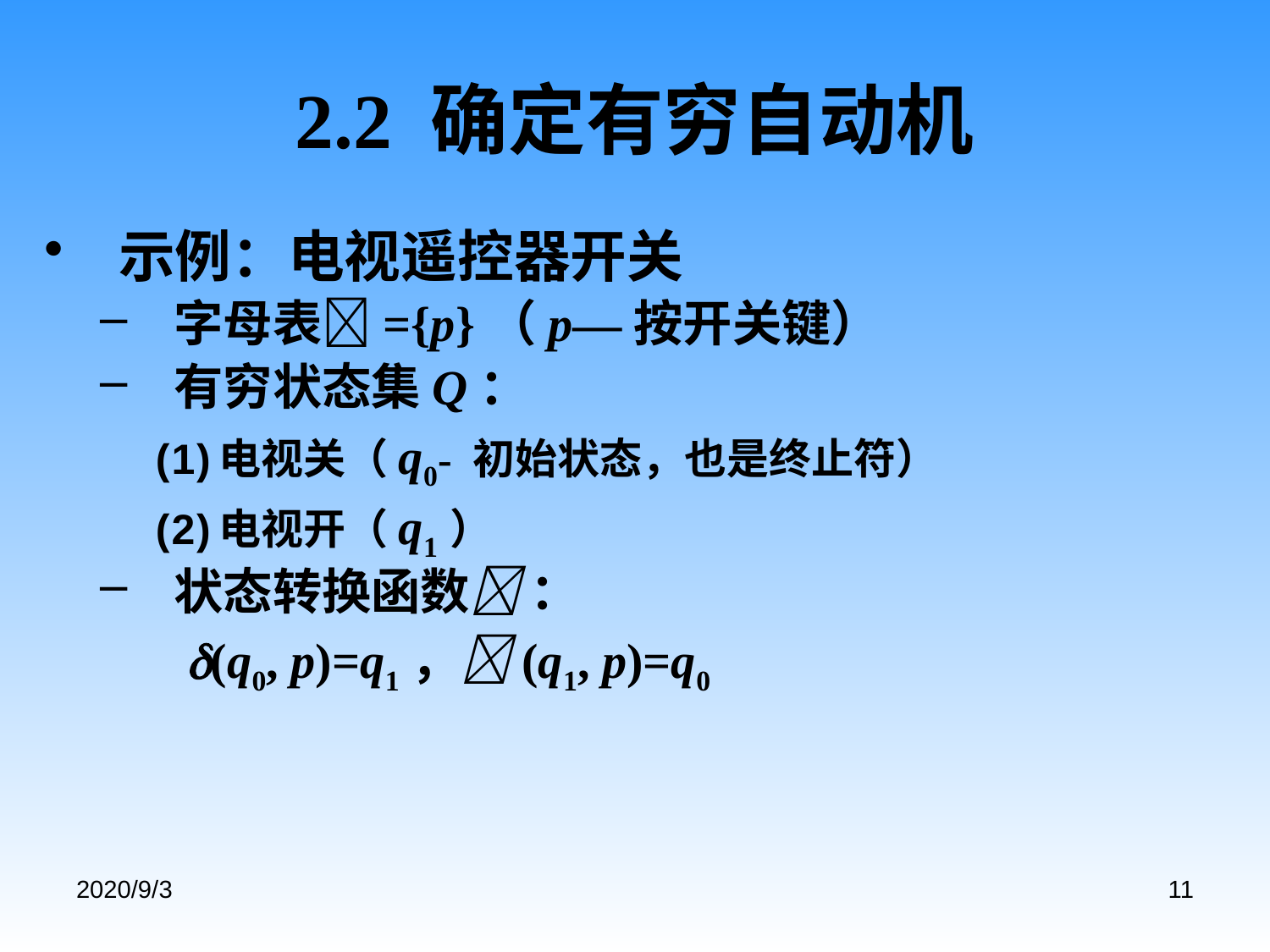

# 2.2 确定有穷自动机
示例：电视遥控器开关
字母表Σ={p}（p—按开关键）
有穷状态集Q：
电视关（q0- 初始状态，也是终止符）
电视开（q1）
状态转换函数δ ：
	 δ(q0, p)=q1，δ(q1, p)=q0

2020/9/3
11